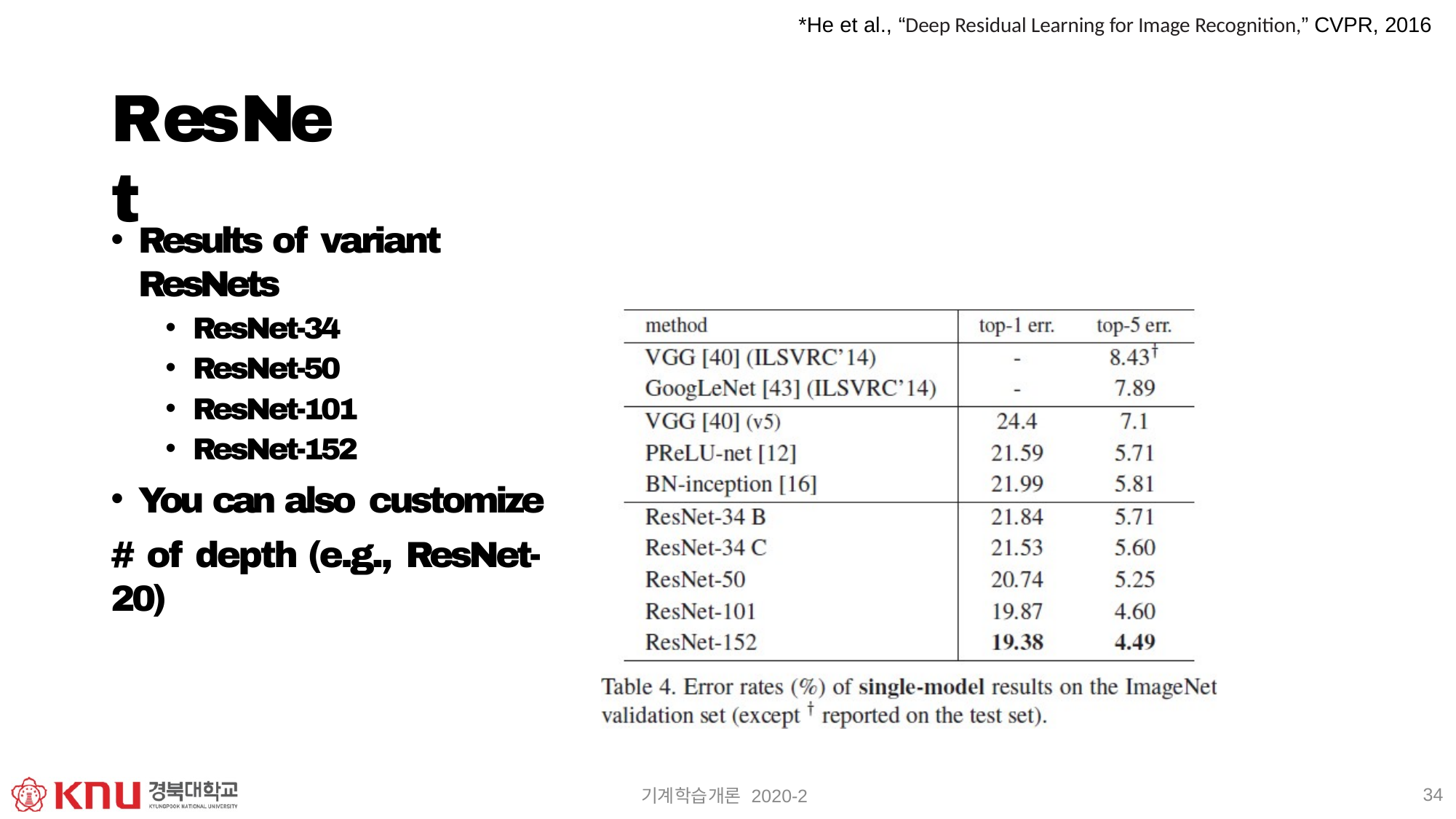

*He et al., “Deep Residual Learning for Image Recognition,” CVPR, 2016
# ResNet
Results of variant ResNets
ResNet-34
ResNet-50
ResNet-101
ResNet-152
You can also customize
# of depth (e.g., ResNet-20)

34
기계학습개론 2020-2